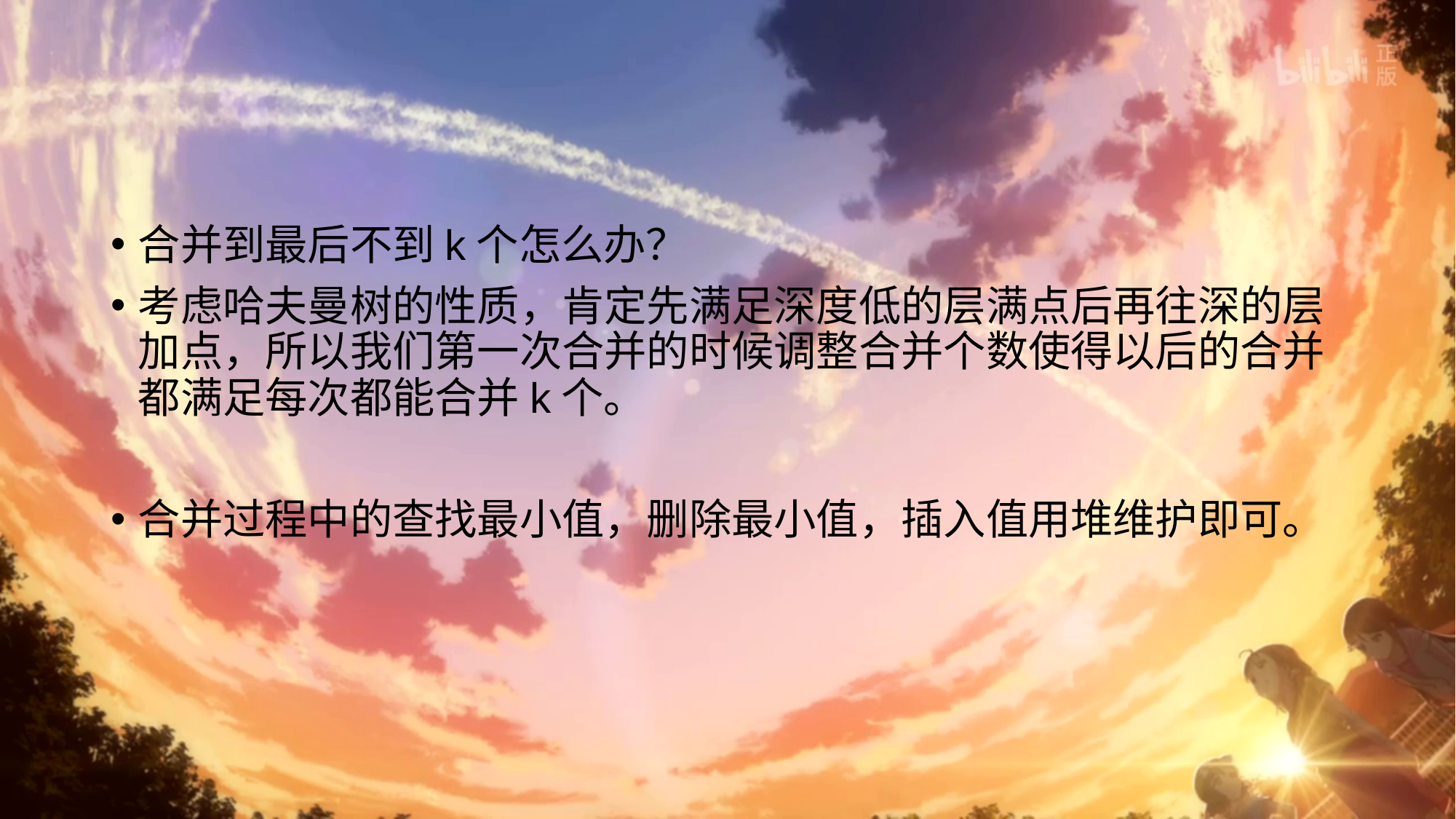

#
合并到最后不到k个怎么办？
考虑哈夫曼树的性质，肯定先满足深度低的层满点后再往深的层加点，所以我们第一次合并的时候调整合并个数使得以后的合并都满足每次都能合并k个。

合并过程中的查找最小值，删除最小值，插入值用堆维护即可。